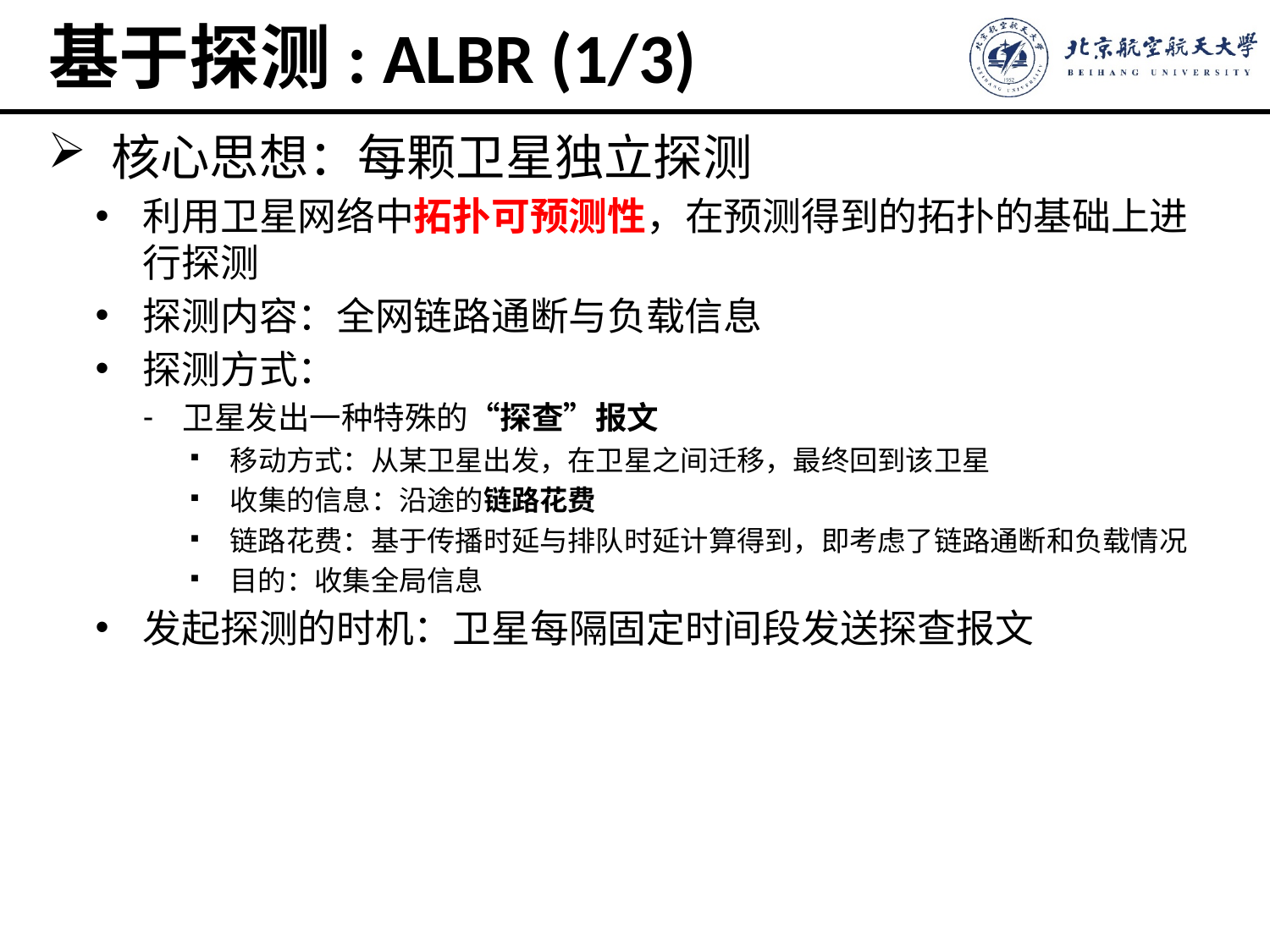

# 基于探测: ALBR (1/3)
核心思想：每颗卫星独立探测
利用卫星网络中拓扑可预测性，在预测得到的拓扑的基础上进行探测
探测内容：全网链路通断与负载信息
探测方式：
卫星发出一种特殊的“探查”报文
移动方式：从某卫星出发，在卫星之间迁移，最终回到该卫星
收集的信息：沿途的链路花费
链路花费：基于传播时延与排队时延计算得到，即考虑了链路通断和负载情况
目的：收集全局信息
发起探测的时机：卫星每隔固定时间段发送探查报文
27